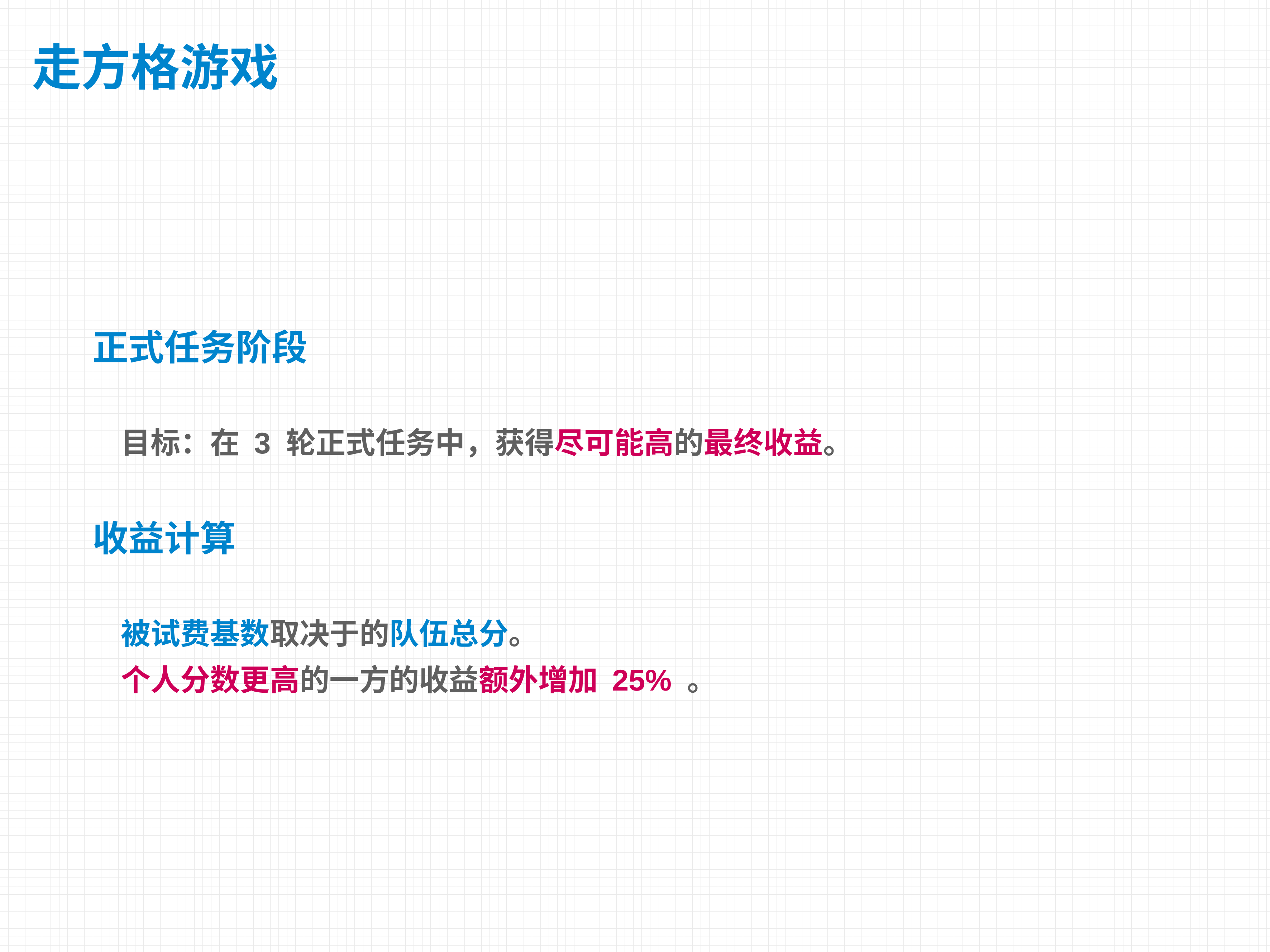

# 走方格游戏
正式任务阶段

目标：在 3 轮正式任务中，获得尽可能高的最终收益。

收益计算

被试费基数取决于的队伍总分。
个人分数更高的一方的收益额外增加 25% 。